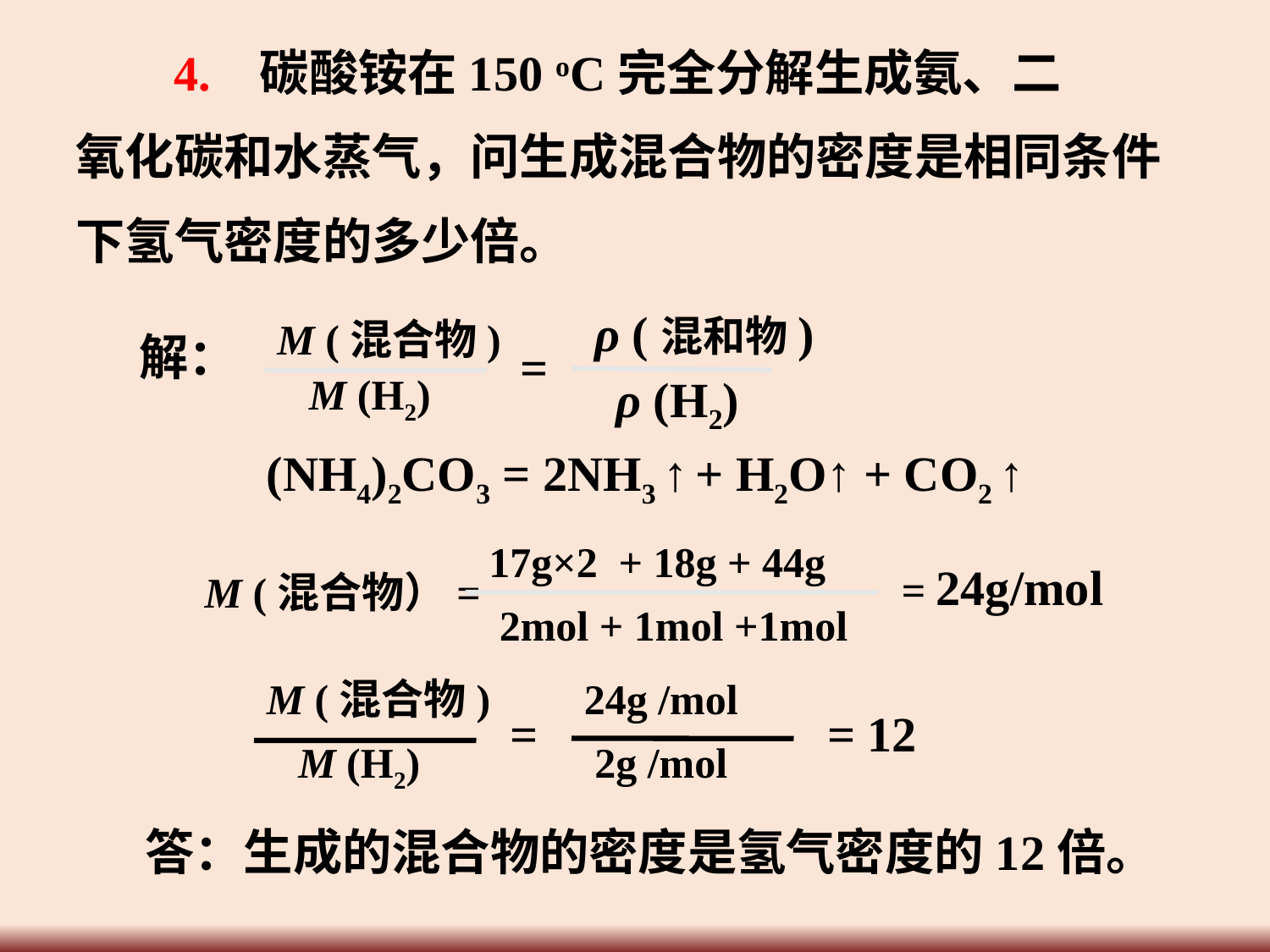

4.   碳酸铵在150 oC完全分解生成氨、二
氧化碳和水蒸气，问生成混合物的密度是相同条件
下氢气密度的多少倍。
  ρ (混和物)
M (混合物)
=
M (H2)
ρ (H2)

解：
(NH4)2CO3 = 2NH3 ↑ + H2O↑ + CO2 ↑
17g×2  + 18g + 44g
= 24g/mol
 M (混合物）=

2mol + 1mol +1mol
M (混合物)
24g /mol
=
= 12
M (H2)
2g /mol

       答：生成的混合物的密度是氢气密度的12倍。